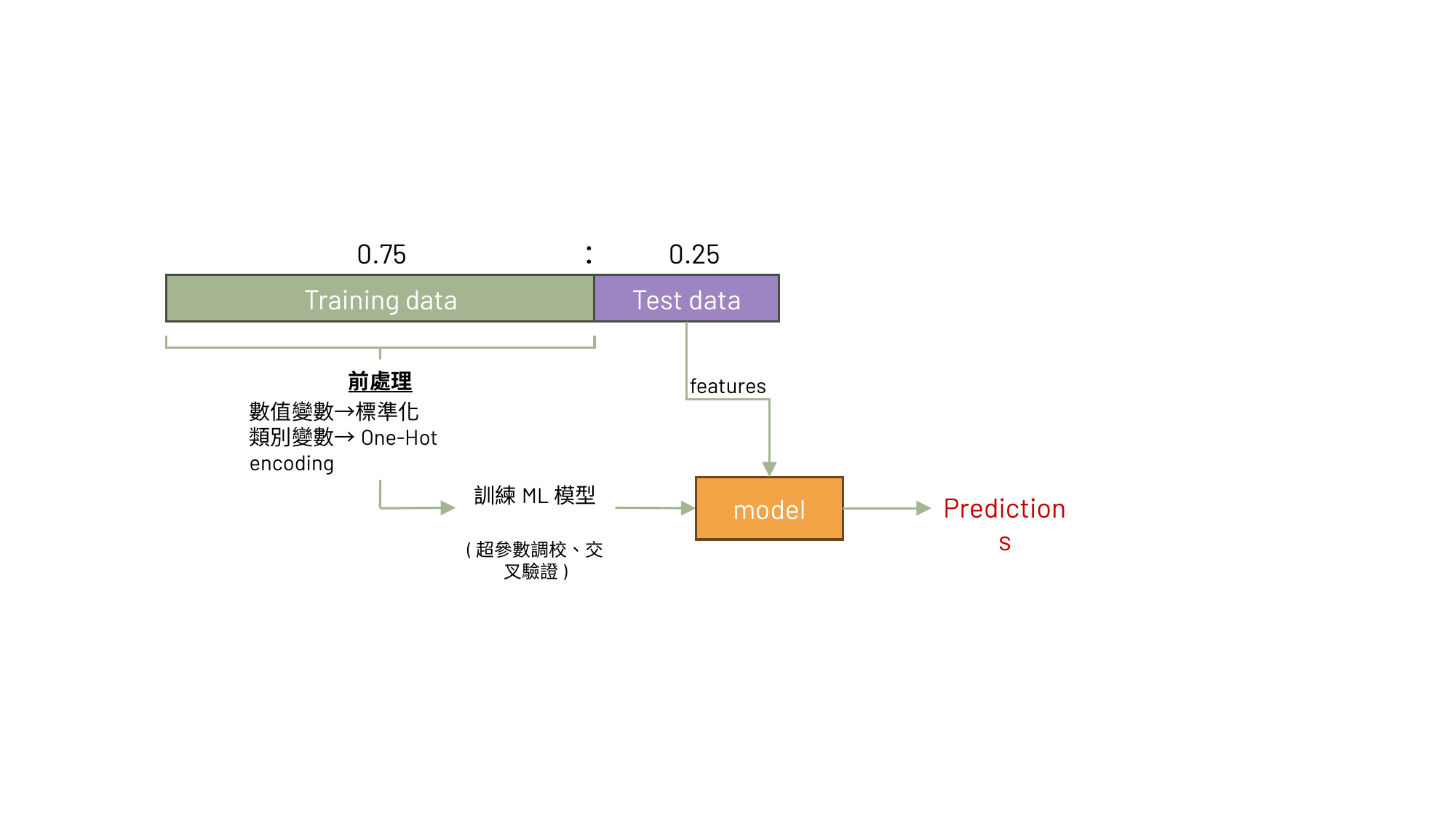

0.75
：
0.25
Training data
Test data
前處理
數值變數→標準化
類別變數→One-Hot encoding
features
訓練ML模型

model
Predictions
(超參數調校、交叉驗證)